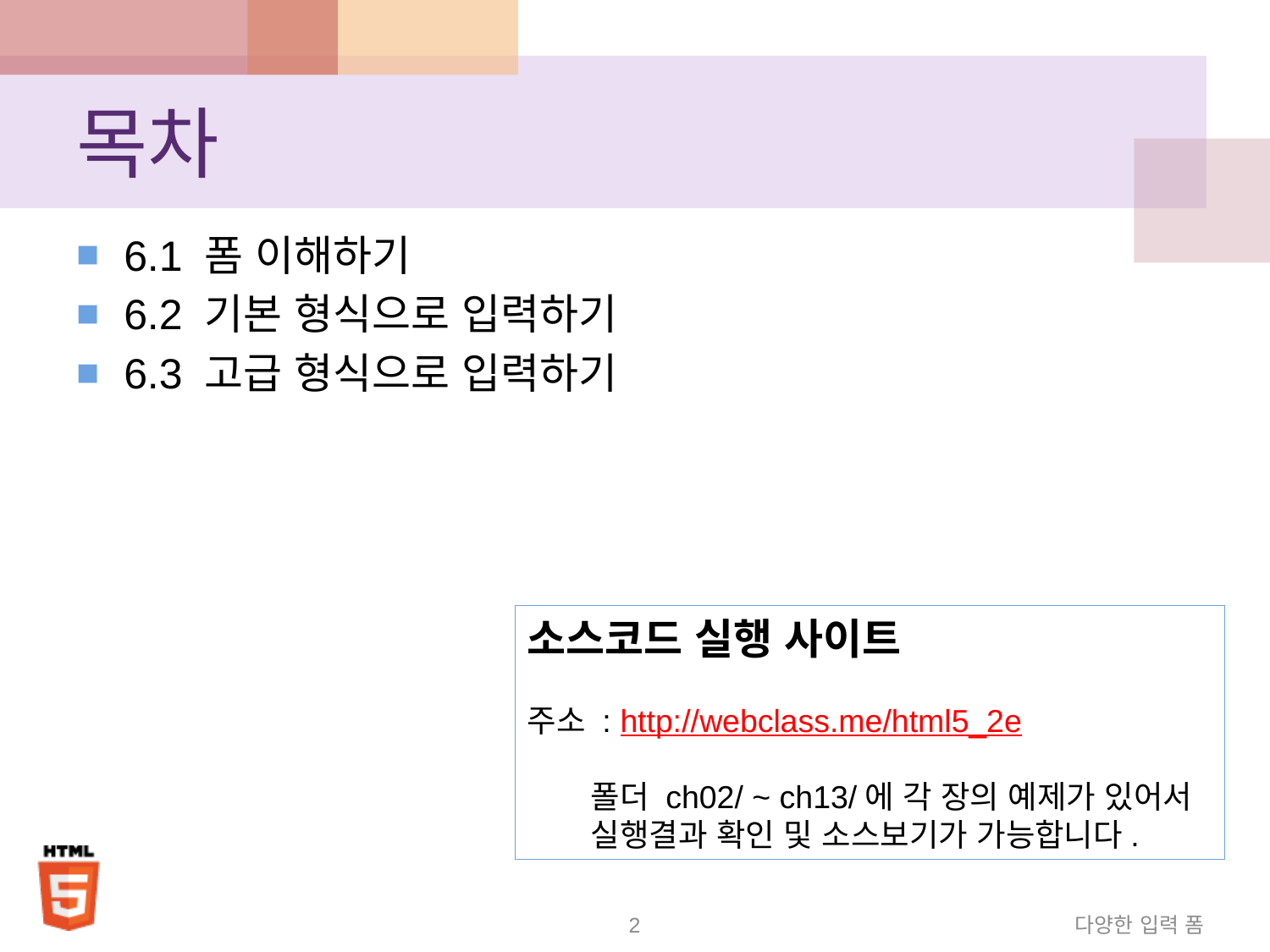

# 목차
6.1 폼 이해하기
6.2 기본 형식으로 입력하기
6.3 고급 형식으로 입력하기
소스코드 실행 사이트

주소 : http://webclass.me/html5_2e

폴더 ch02/ ~ ch13/에 각 장의 예제가 있어서 실행결과 확인 및 소스보기가 가능합니다.
2
다양한 입력 폼